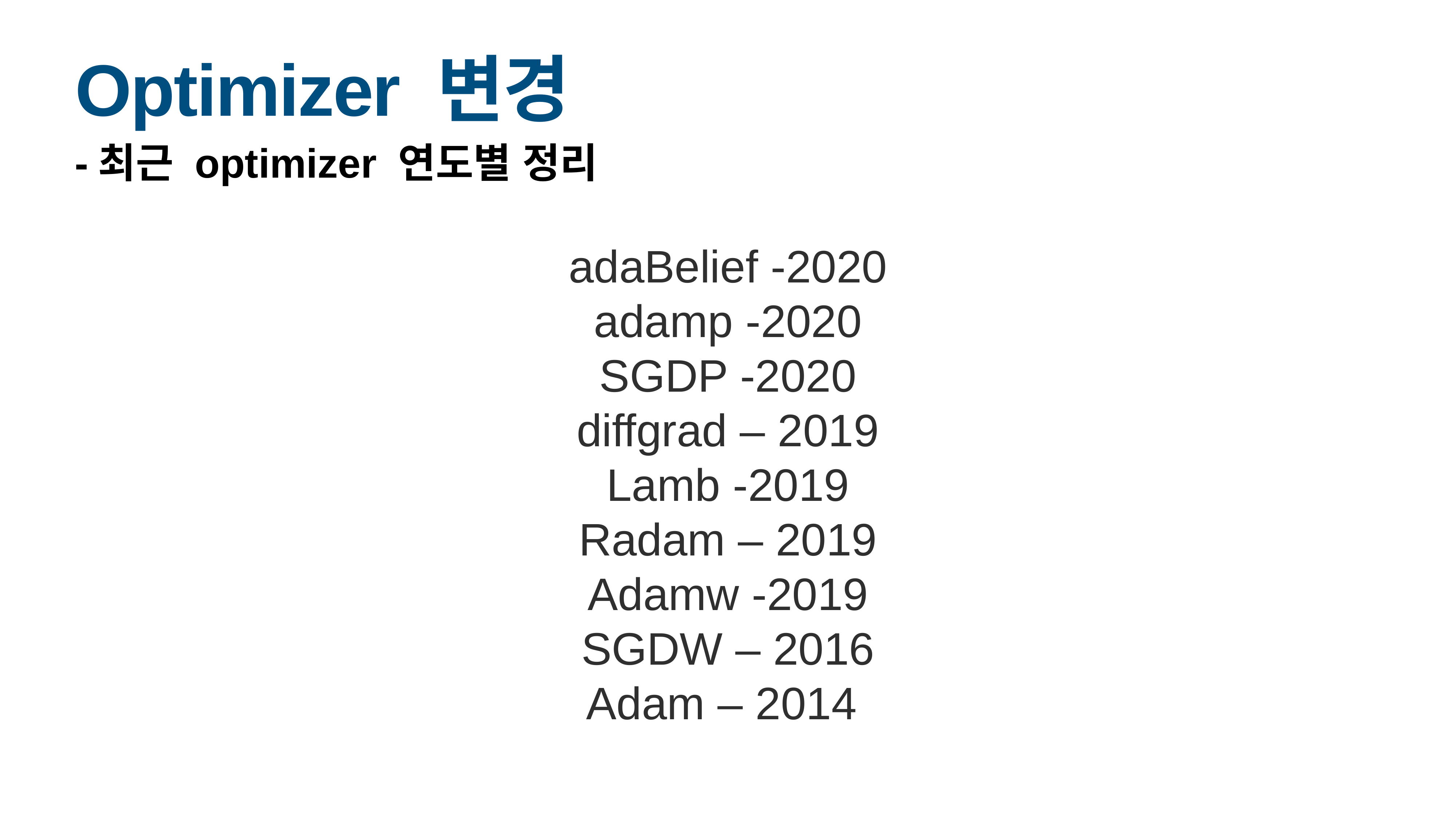

# Optimizer 변경
-최근 optimizer 연도별 정리
adaBelief -2020
adamp -2020
SGDP -2020
diffgrad – 2019
Lamb -2019
Radam – 2019
Adamw -2019
SGDW – 2016
Adam – 2014